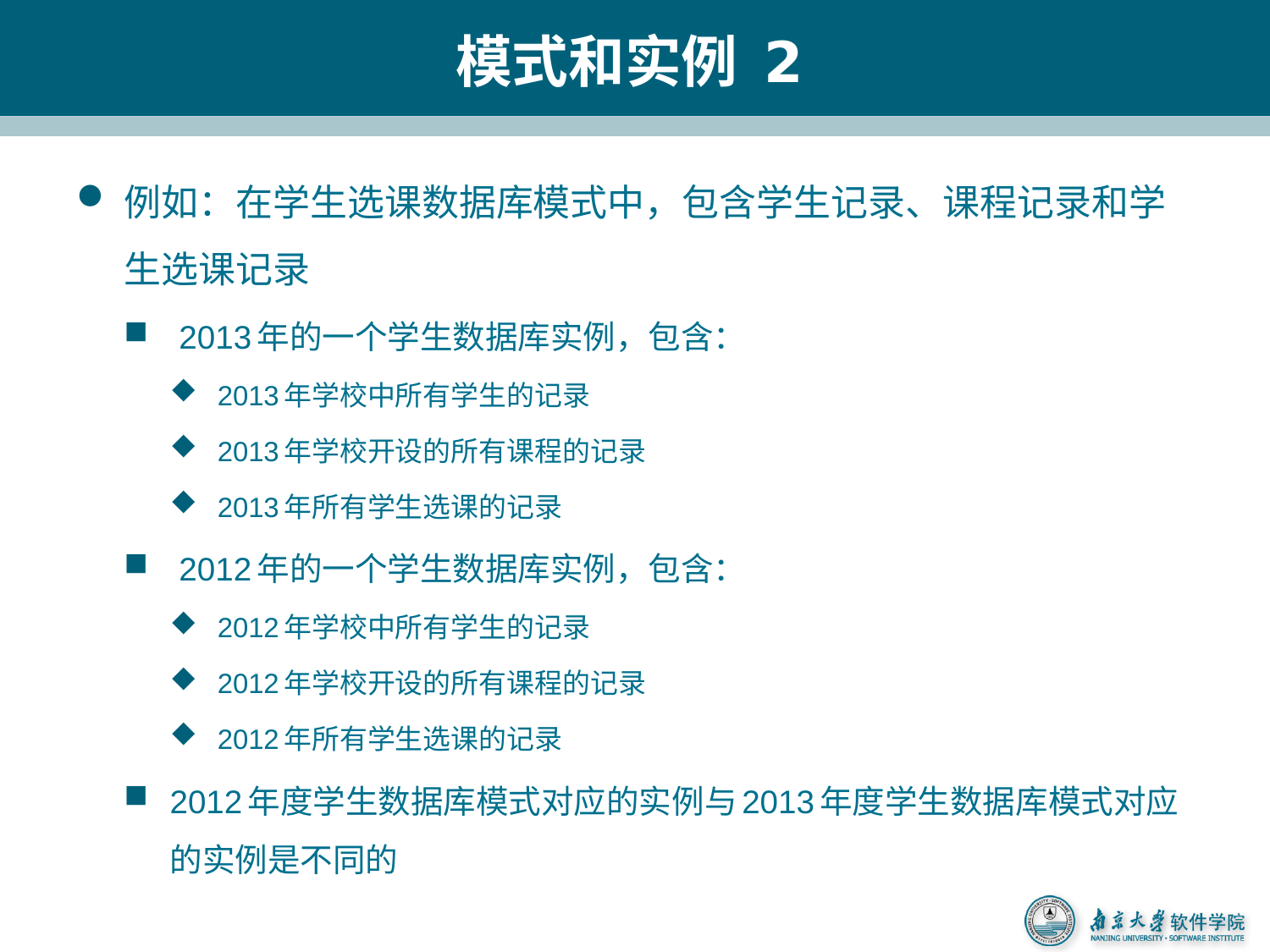

# 模式和实例 2
例如：在学生选课数据库模式中，包含学生记录、课程记录和学生选课记录
 2013年的一个学生数据库实例，包含：
2013年学校中所有学生的记录
2013年学校开设的所有课程的记录
2013年所有学生选课的记录
 2012年的一个学生数据库实例，包含：
2012年学校中所有学生的记录
2012年学校开设的所有课程的记录
2012年所有学生选课的记录
2012年度学生数据库模式对应的实例与2013年度学生数据库模式对应的实例是不同的